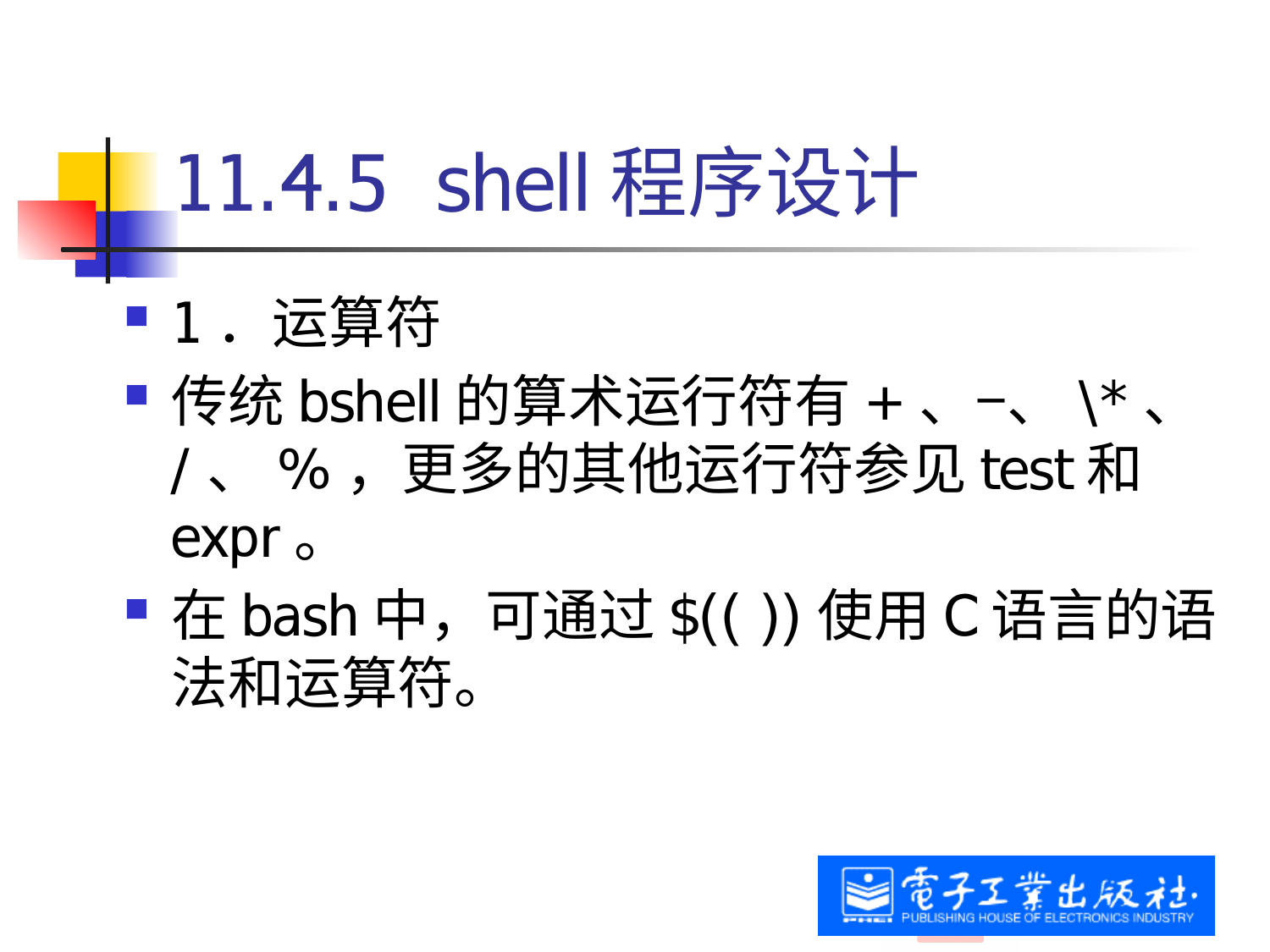

# 11.4.5  shell程序设计
1．运算符
传统bshell的算术运行符有+、−、\*、/、%，更多的其他运行符参见test和expr。
在bash中，可通过$(( ))使用C语言的语法和运算符。